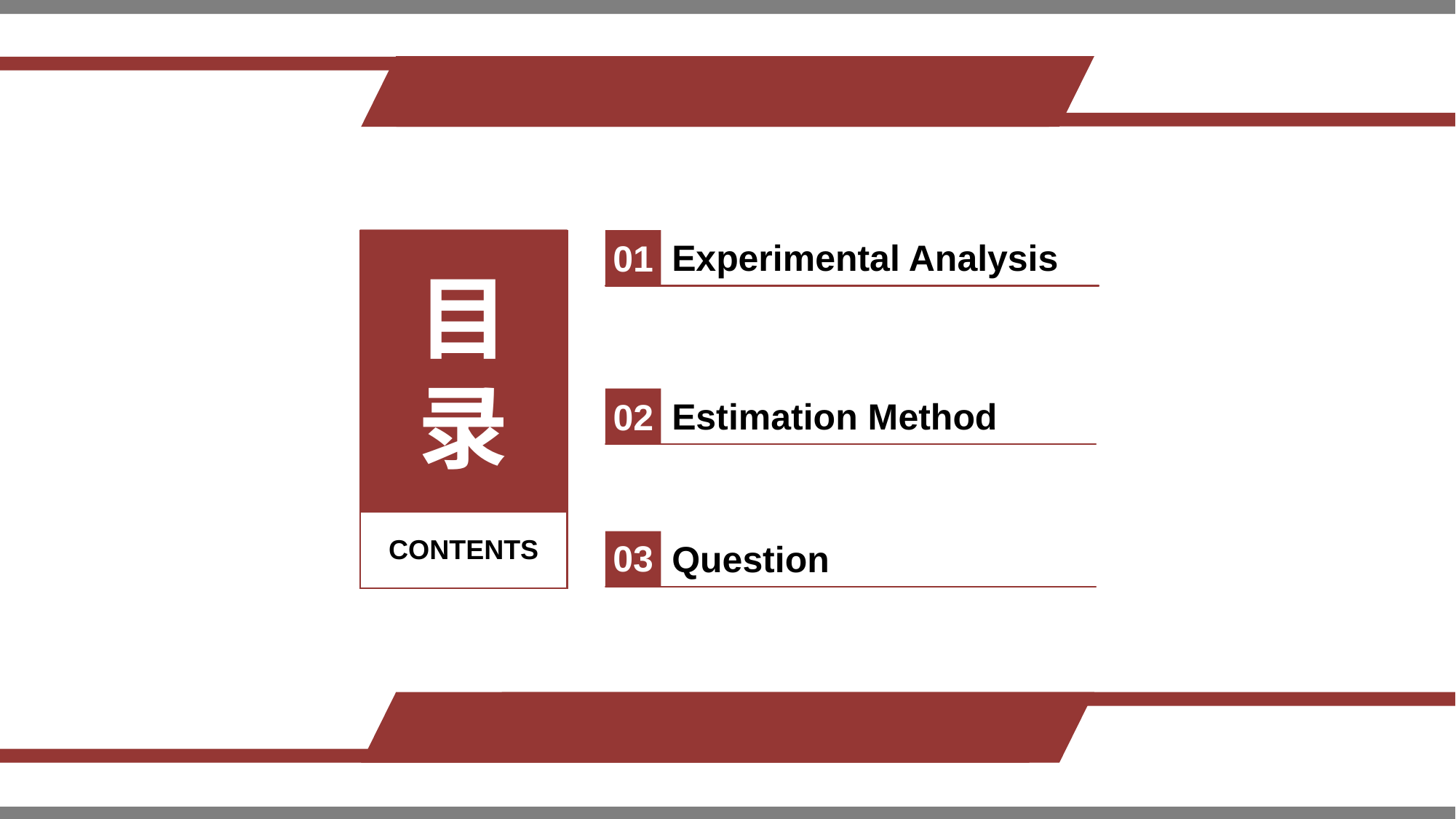

Experimental Analysis

01

目录
Estimation Method

02
CONTENTS
03
Question